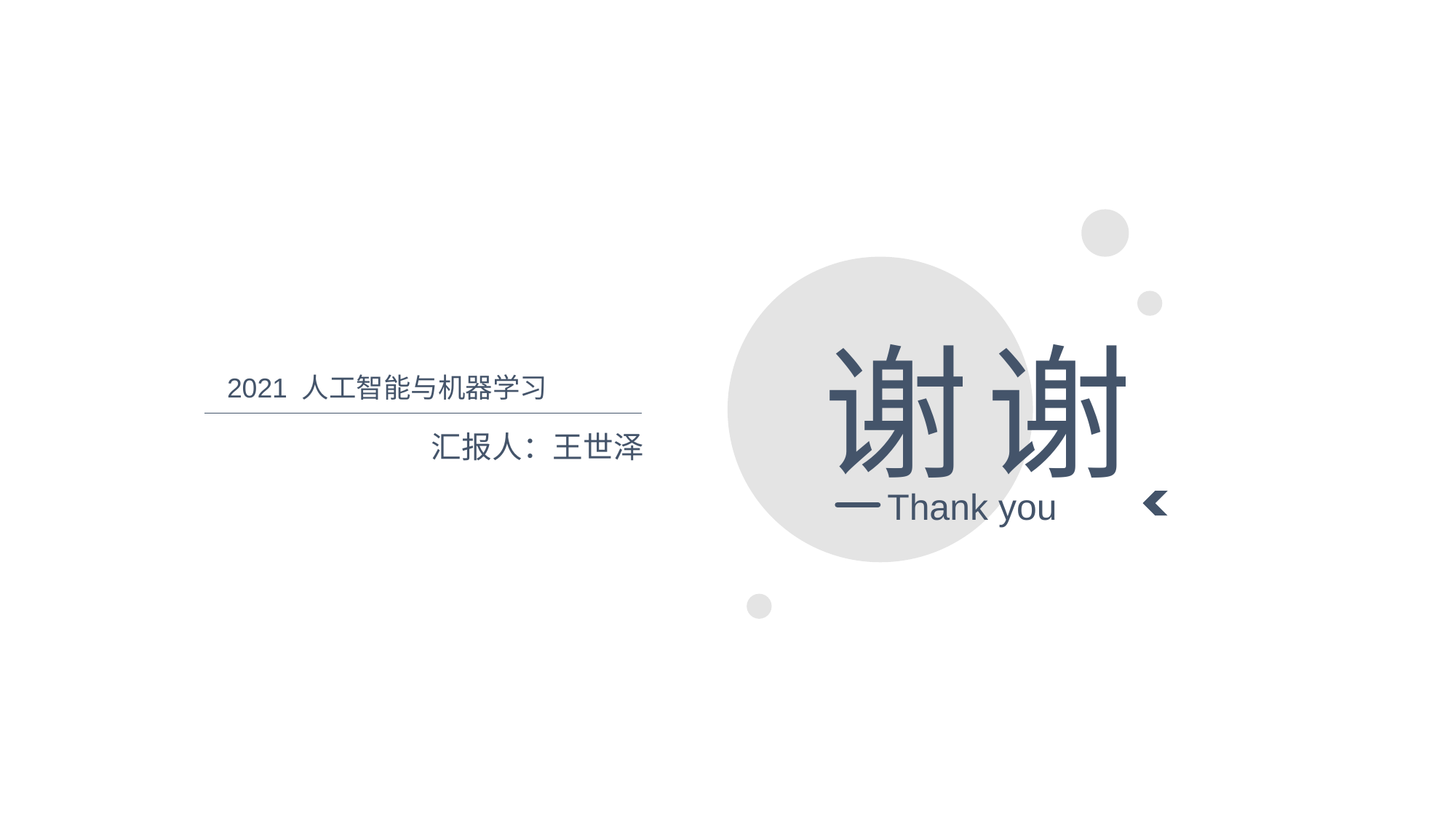

谢
谢
2021 人工智能与机器学习
汇报人：王世泽
Thank you